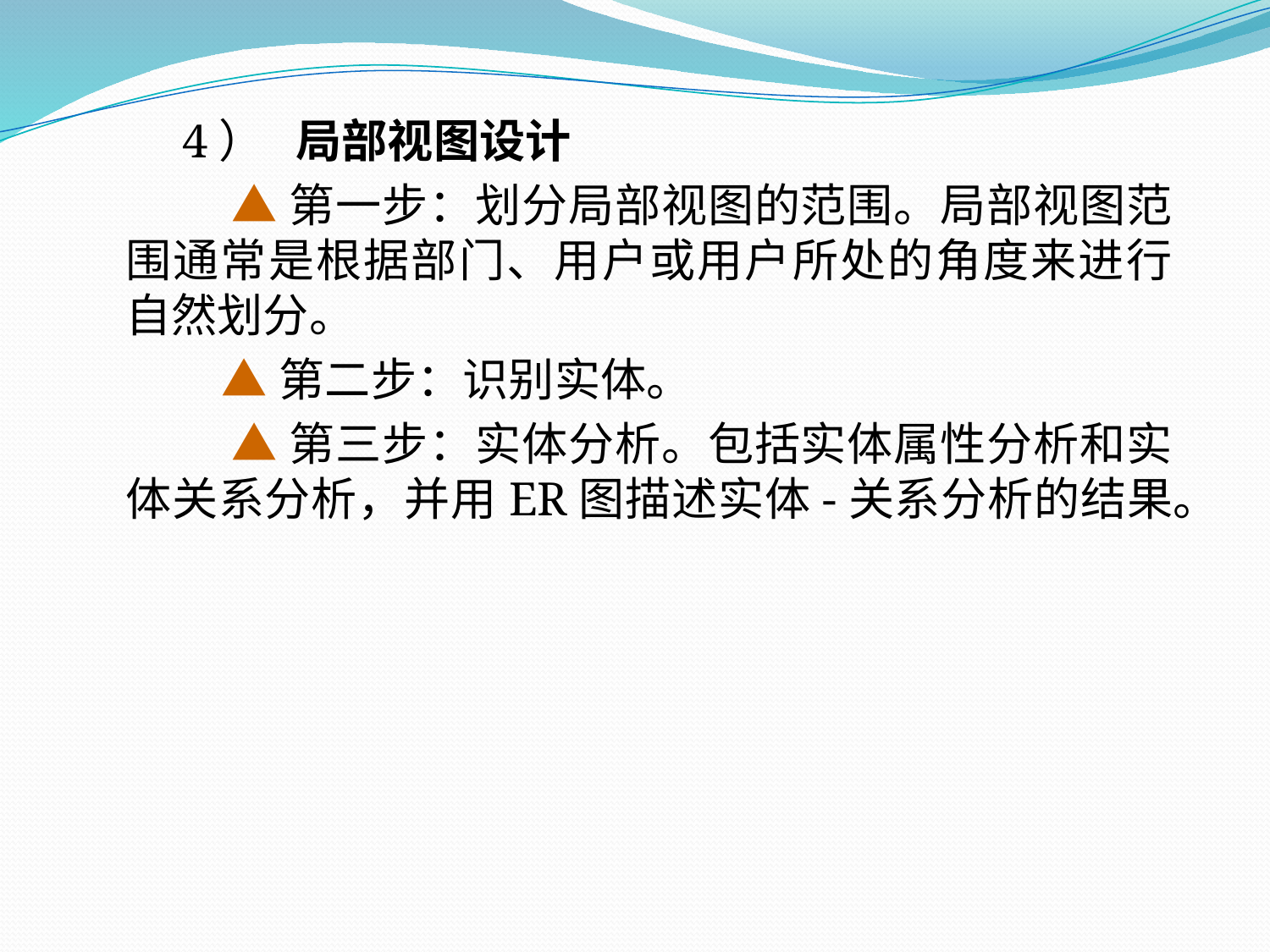

4）   局部视图设计
             ▲第一步：划分局部视图的范围。局部视图范围通常是根据部门、用户或用户所处的角度来进行自然划分。
             ▲第二步：识别实体。
             ▲第三步：实体分析。包括实体属性分析和实体关系分析，并用ER图描述实体-关系分析的结果。